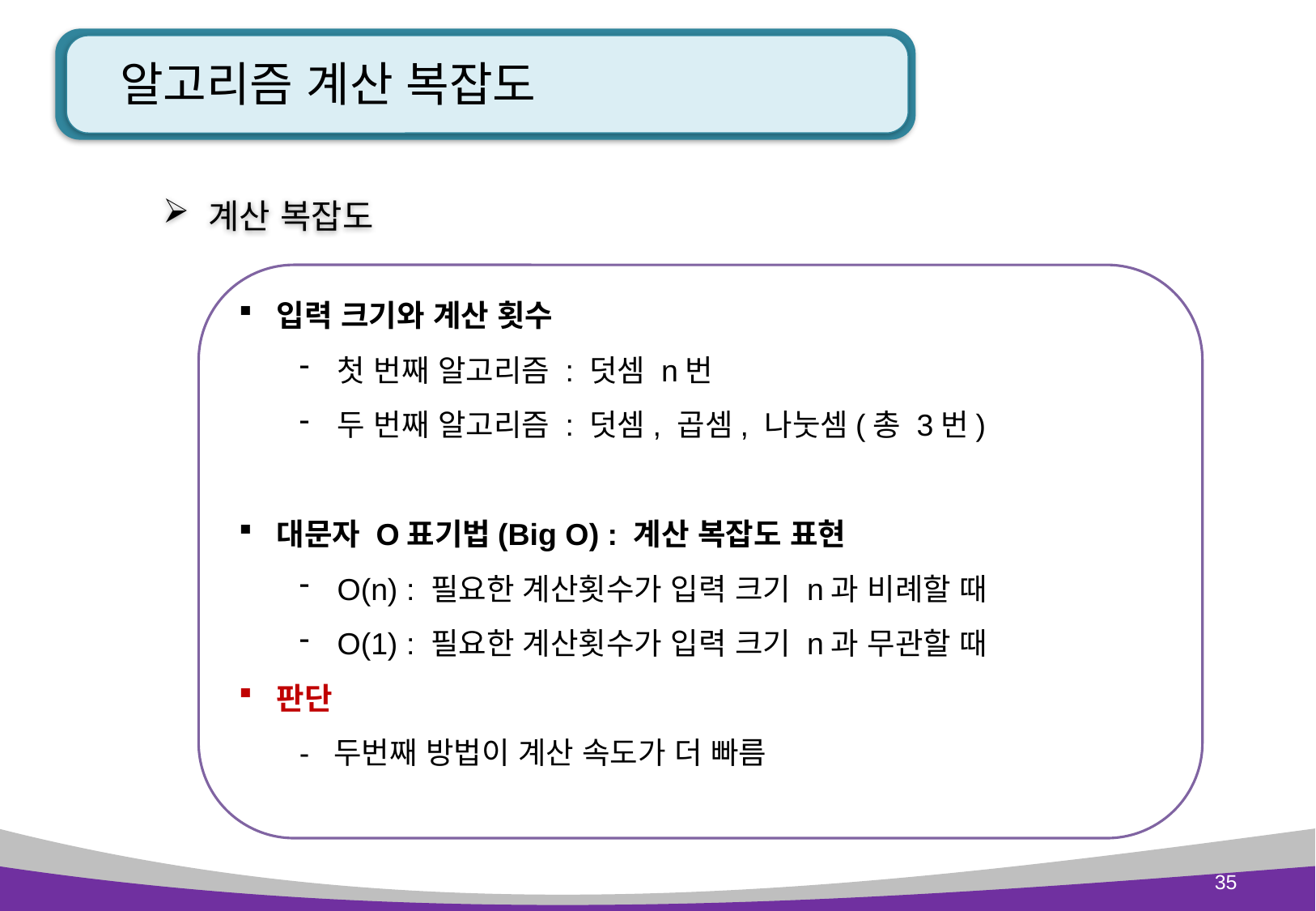

# 알고리즘 계산 복잡도
계산 복잡도
입력 크기와 계산 횟수
첫 번째 알고리즘 : 덧셈 n번
두 번째 알고리즘 : 덧셈, 곱셈, 나눗셈(총 3번)

대문자 O표기법(Big O) : 계산 복잡도 표현
O(n) : 필요한 계산횟수가 입력 크기 n과 비례할 때
O(1) : 필요한 계산횟수가 입력 크기 n과 무관할 때
판단
-  두번째 방법이 계산 속도가 더 빠름

35